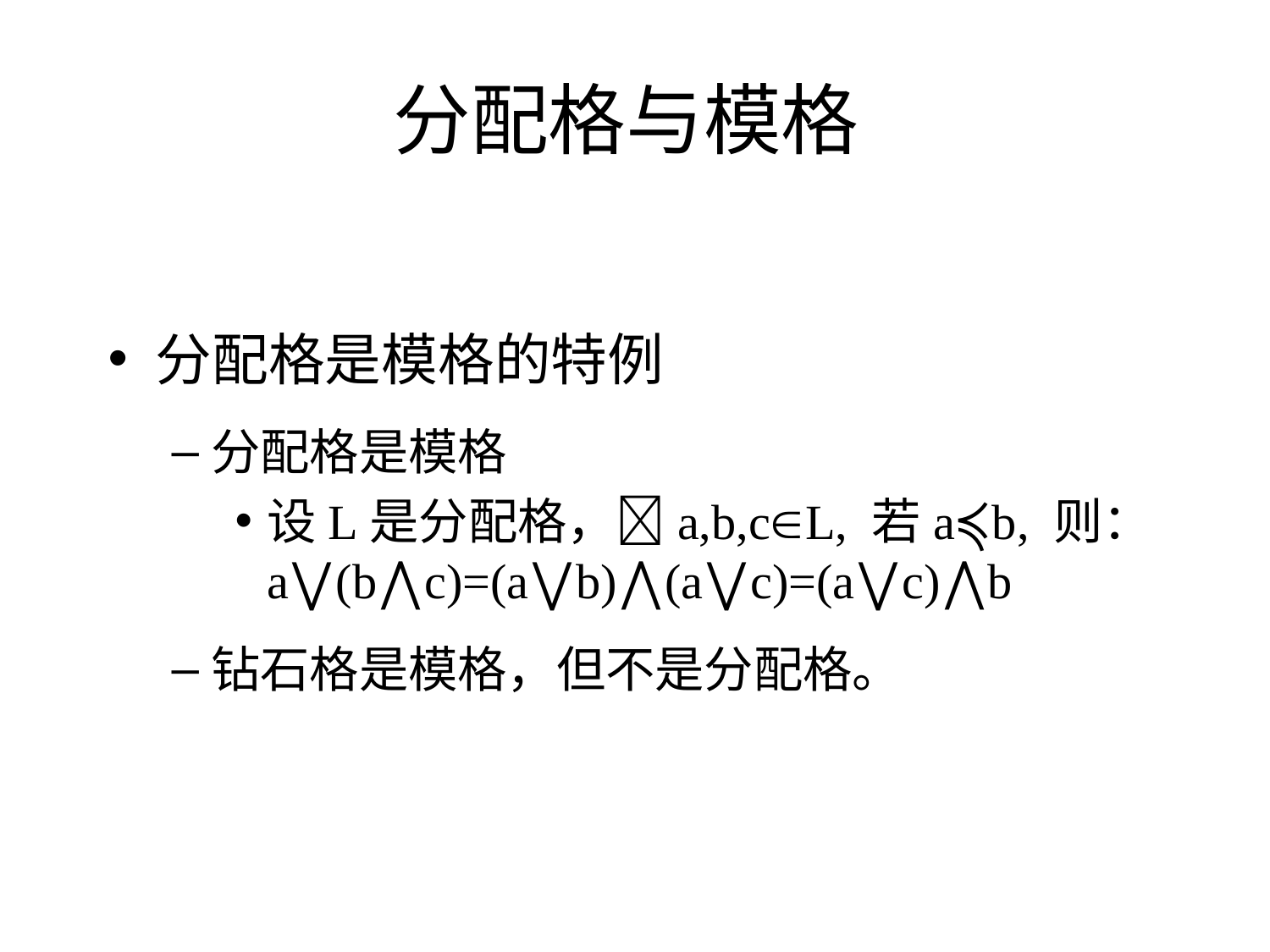

# 分配格与模格
分配格是模格的特例
分配格是模格
设L是分配格，∀a,b,c∈L, 若a≼b, 则：a⋁(b⋀c)=(a⋁b)⋀(a⋁c)=(a⋁c)⋀b
钻石格是模格，但不是分配格。